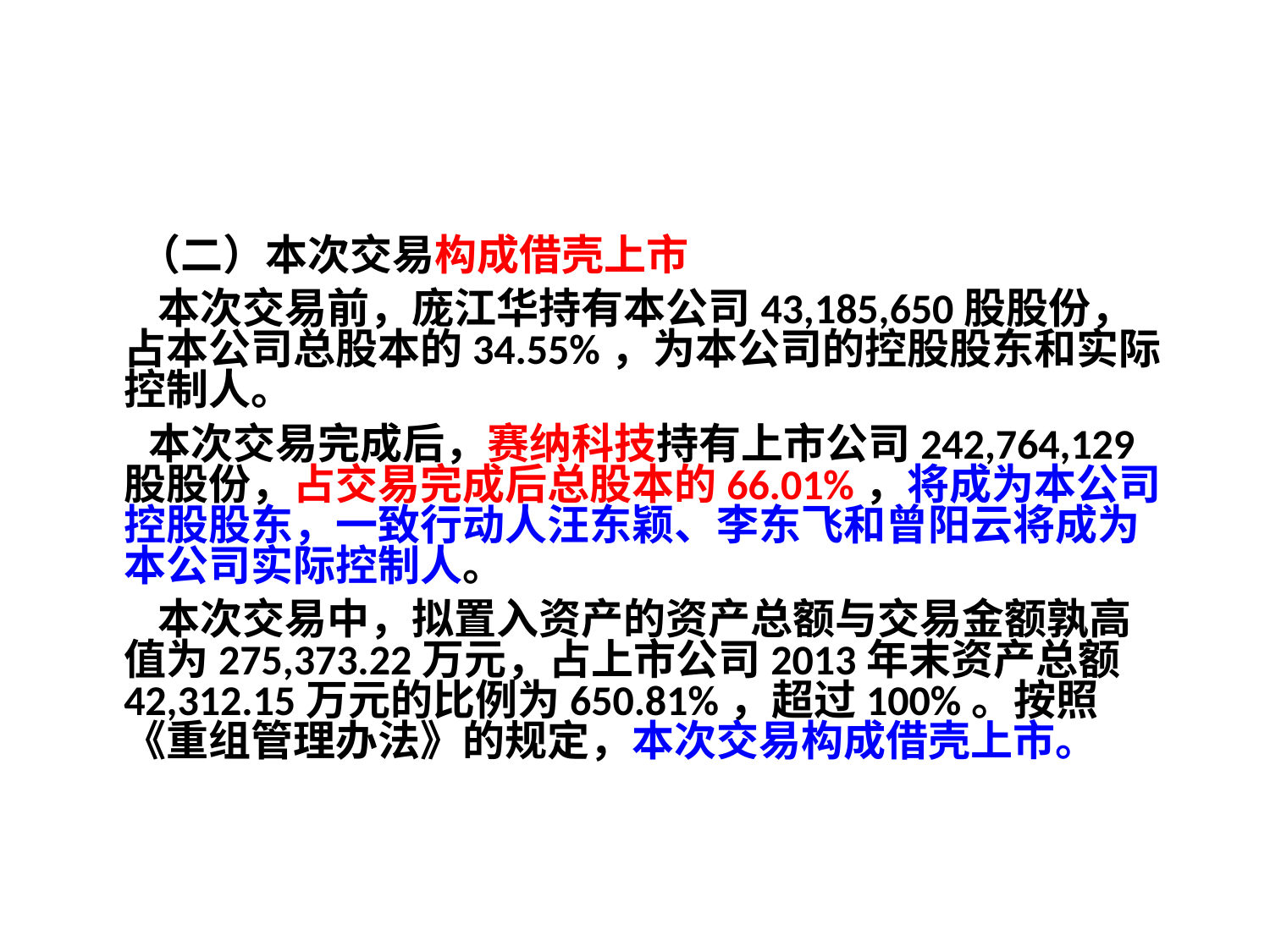

#
   （二）本次交易构成借壳上市
     本次交易前，庞江华持有本公司43,185,650股股份，占本公司总股本的34.55%，为本公司的控股股东和实际控制人。
    本次交易完成后，赛纳科技持有上市公司242,764,129股股份，占交易完成后总股本的66.01%，将成为本公司控股股东，一致行动人汪东颖、李东飞和曾阳云将成为本公司实际控制人。
     本次交易中，拟置入资产的资产总额与交易金额孰高值为275,373.22万元，占上市公司2013年末资产总额42,312.15万元的比例为650.81%，超过100%。按照《重组管理办法》的规定，本次交易构成借壳上市。